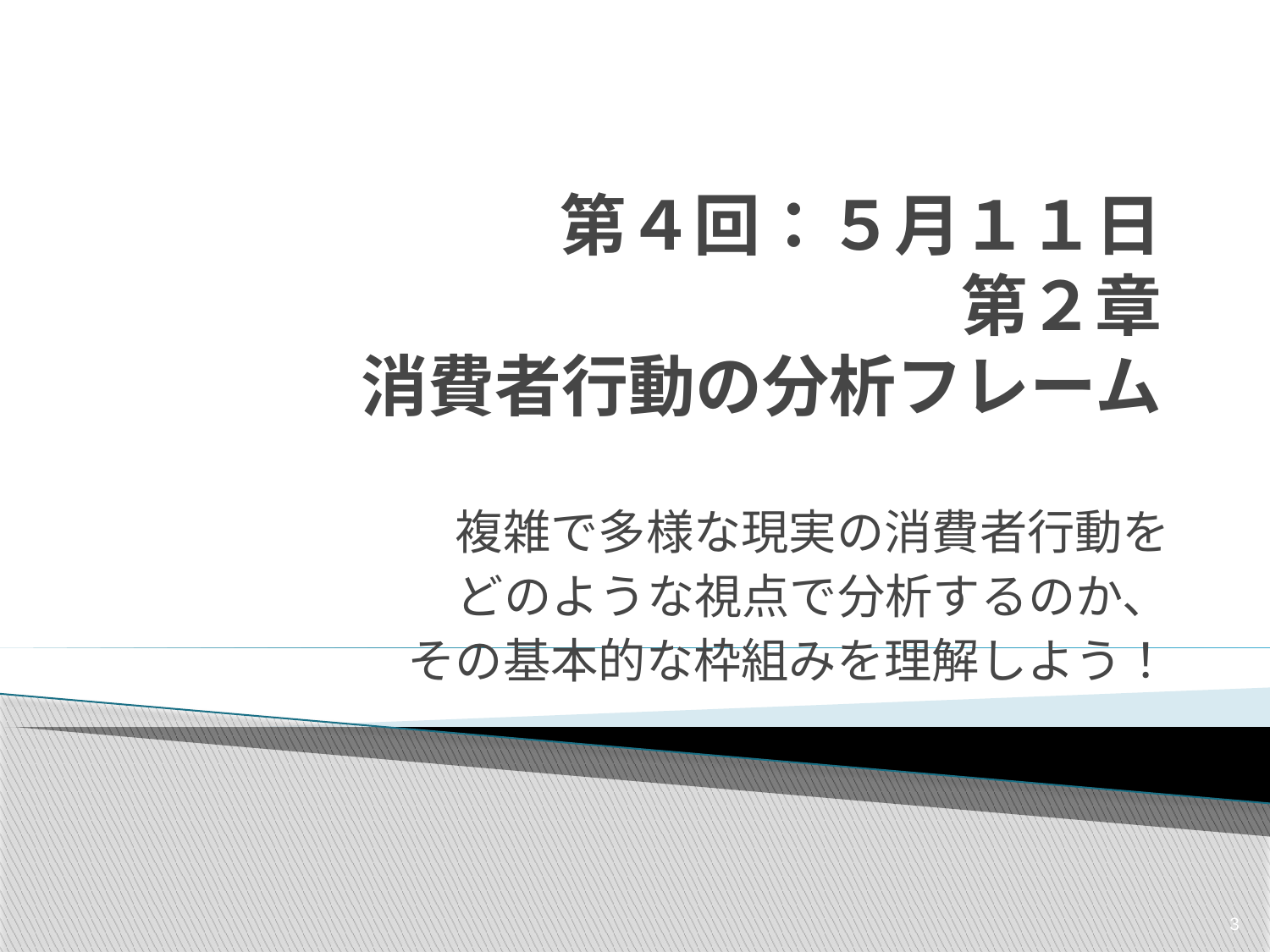

# 第４回：５月１１日 第２章 消費者行動の分析フレーム
複雑で多様な現実の消費者行動を
どのような視点で分析するのか、
その基本的な枠組みを理解しよう！
3